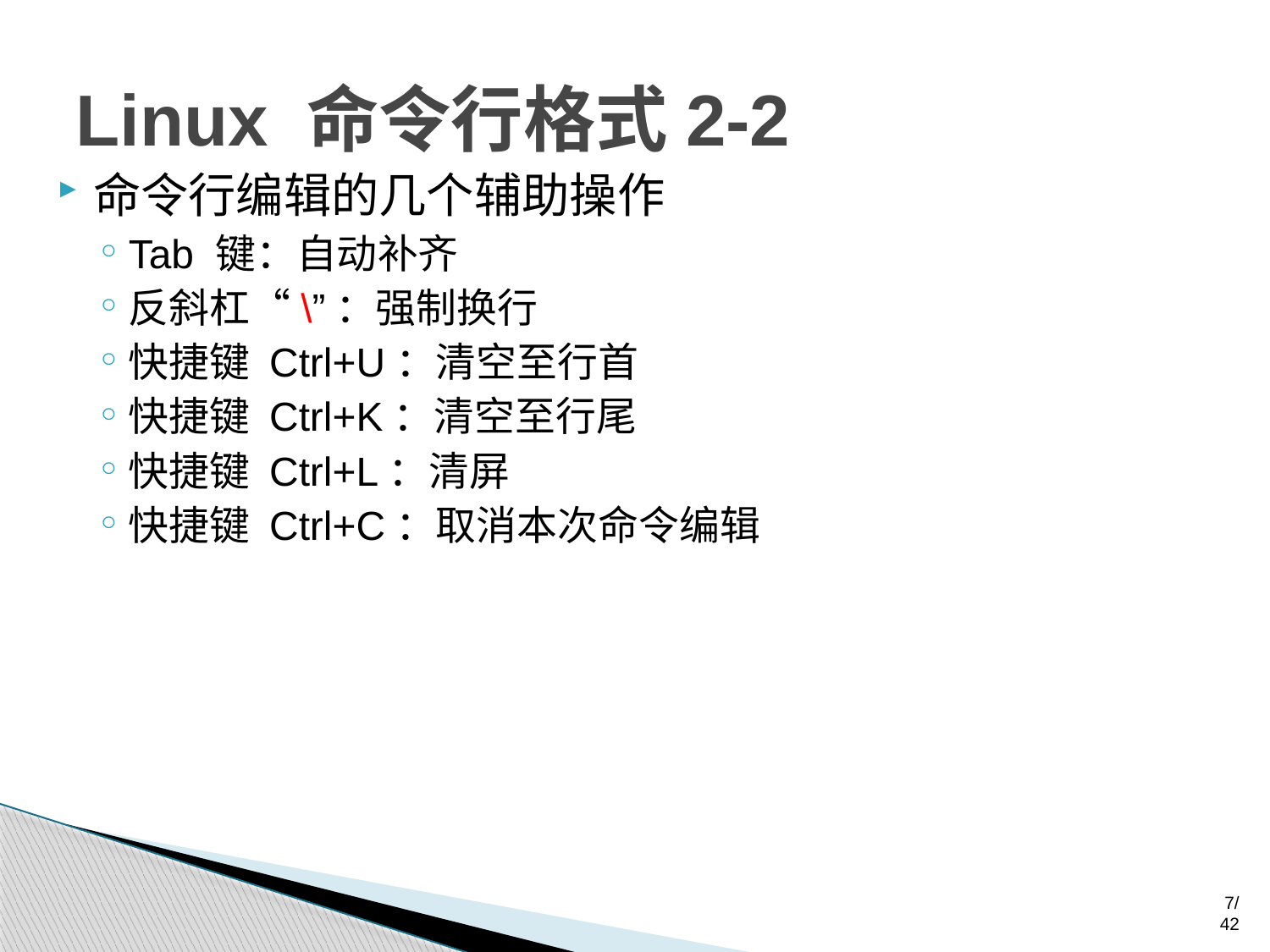

# Linux 命令行格式2-2
命令行编辑的几个辅助操作
Tab 键：自动补齐
反斜杠“\”：强制换行
快捷键 Ctrl+U：清空至行首
快捷键 Ctrl+K：清空至行尾
快捷键 Ctrl+L：清屏
快捷键 Ctrl+C：取消本次命令编辑

7/42